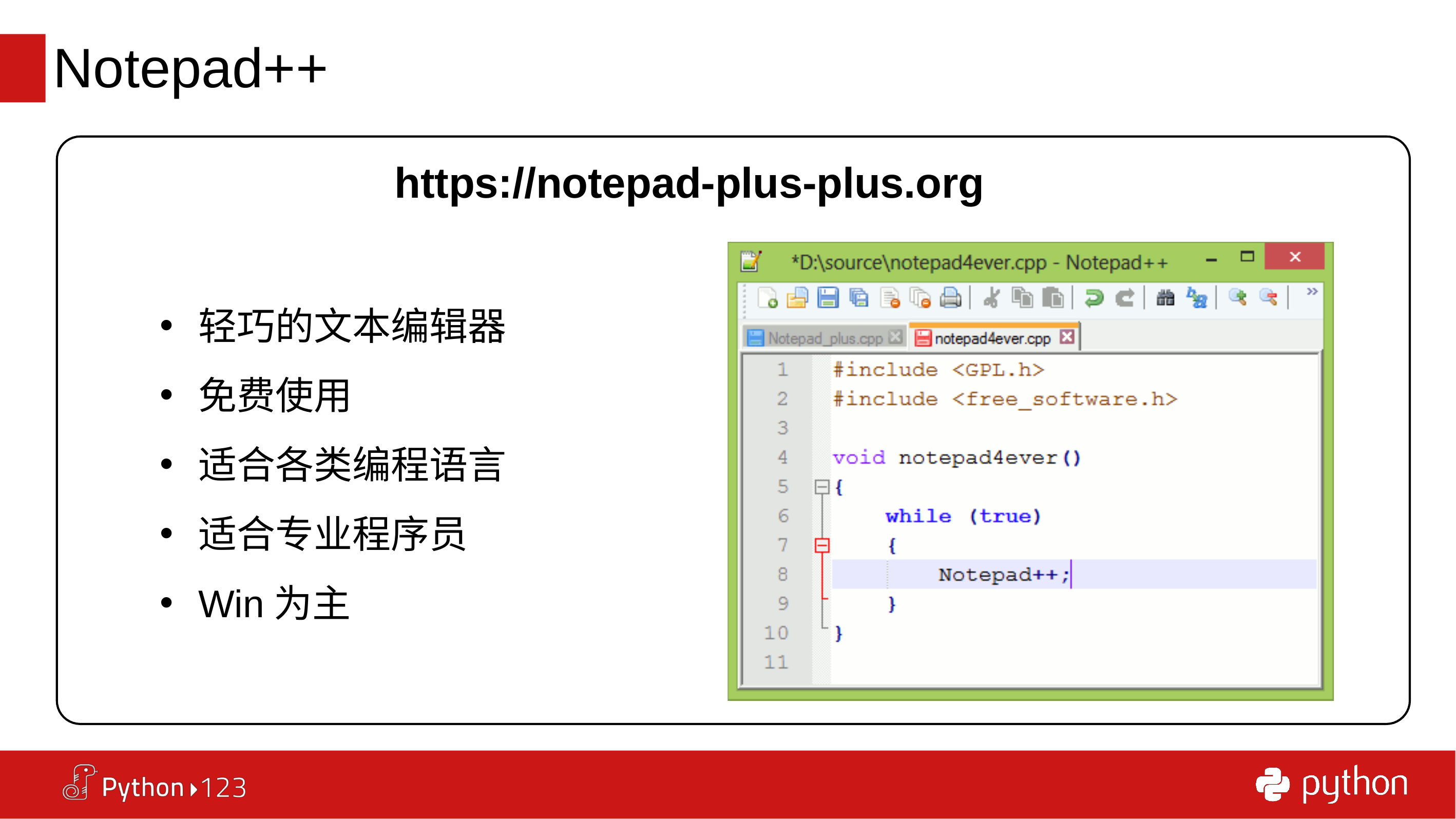

# Notepad++

https://notepad-plus-plus.org

轻巧的文本编辑器
免费使用
适合各类编程语言
适合专业程序员
Win为主